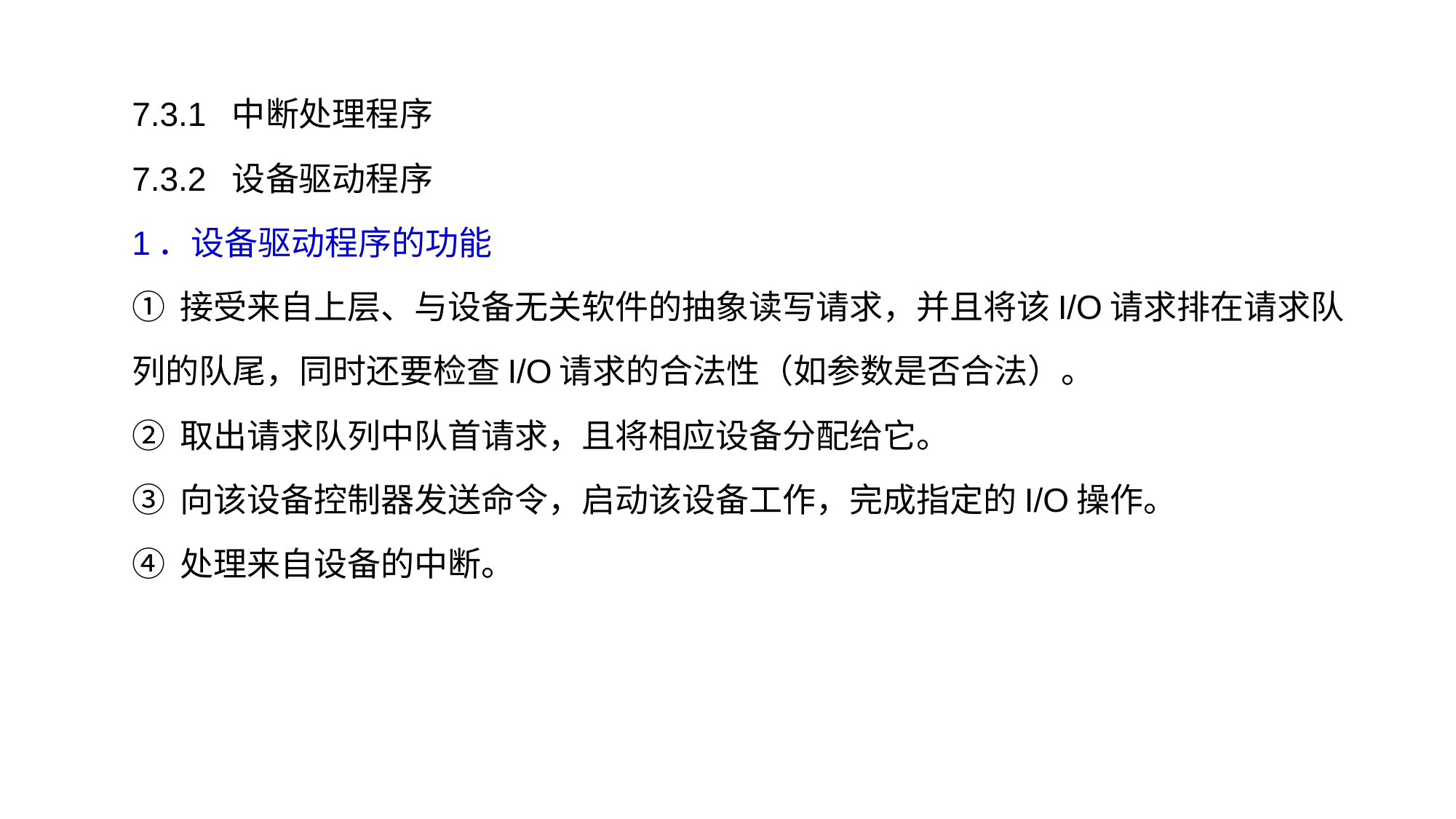

7.3.1  中断处理程序
7.3.2  设备驱动程序
1．设备驱动程序的功能
① 接受来自上层、与设备无关软件的抽象读写请求，并且将该I/O请求排在请求队列的队尾，同时还要检查I/O请求的合法性（如参数是否合法）。
② 取出请求队列中队首请求，且将相应设备分配给它。
③ 向该设备控制器发送命令，启动该设备工作，完成指定的I/O操作。
④ 处理来自设备的中断。